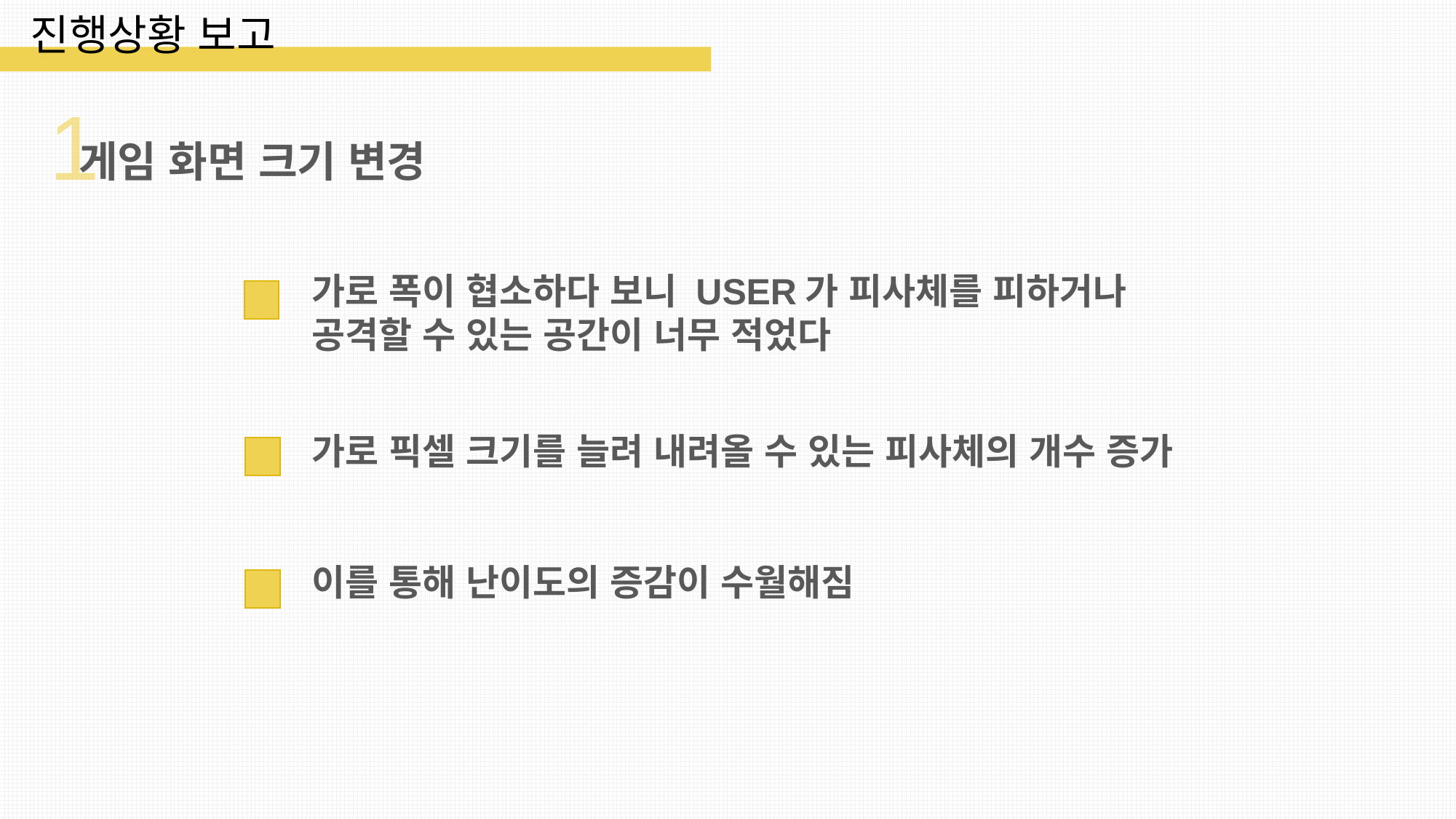

진행상황 보고

1
게임 화면 크기 변경
가로 폭이 협소하다 보니 USER가 피사체를 피하거나
공격할 수 있는 공간이 너무 적었다

가로 픽셀 크기를 늘려 내려올 수 있는 피사체의 개수 증가

이를 통해 난이도의 증감이 수월해짐